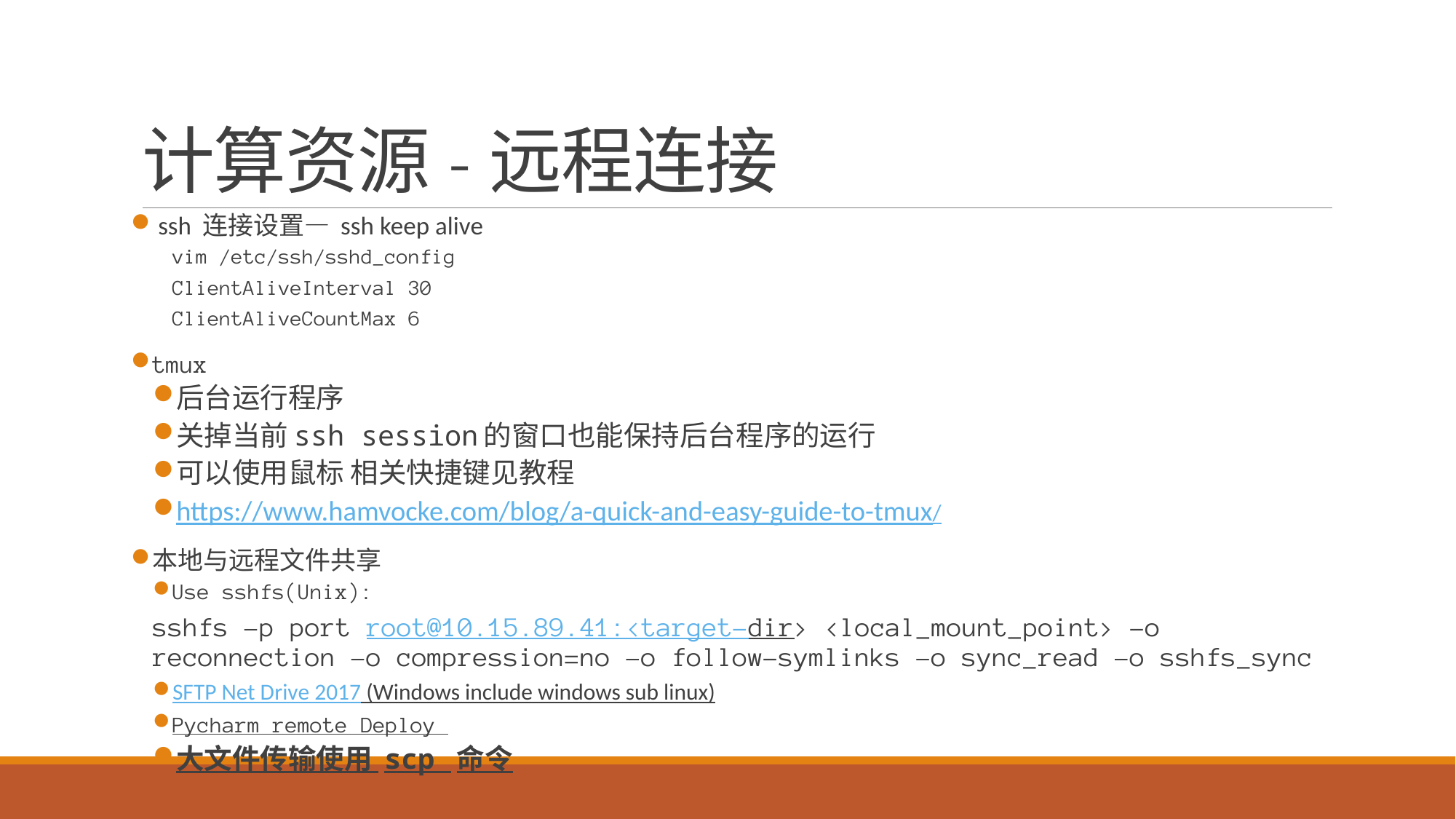

# 计算资源-远程连接
 ssh 连接设置— ssh keep alive
vim /etc/ssh/sshd_config
ClientAliveInterval 30
ClientAliveCountMax 6
tmux
后台运行程序
关掉当前ssh session的窗口也能保持后台程序的运行
可以使用鼠标 相关快捷键见教程
https://www.hamvocke.com/blog/a-quick-and-easy-guide-to-tmux/
本地与远程文件共享
Use sshfs(Unix):
sshfs –p port root@10.15.89.41:<target-dir> <local_mount_point> -o reconnection –o compression=no –o follow-symlinks –o sync_read –o sshfs_sync
SFTP Net Drive 2017 (Windows include windows sub linux)
Pycharm remote Deploy
大文件传输使用 scp 命令